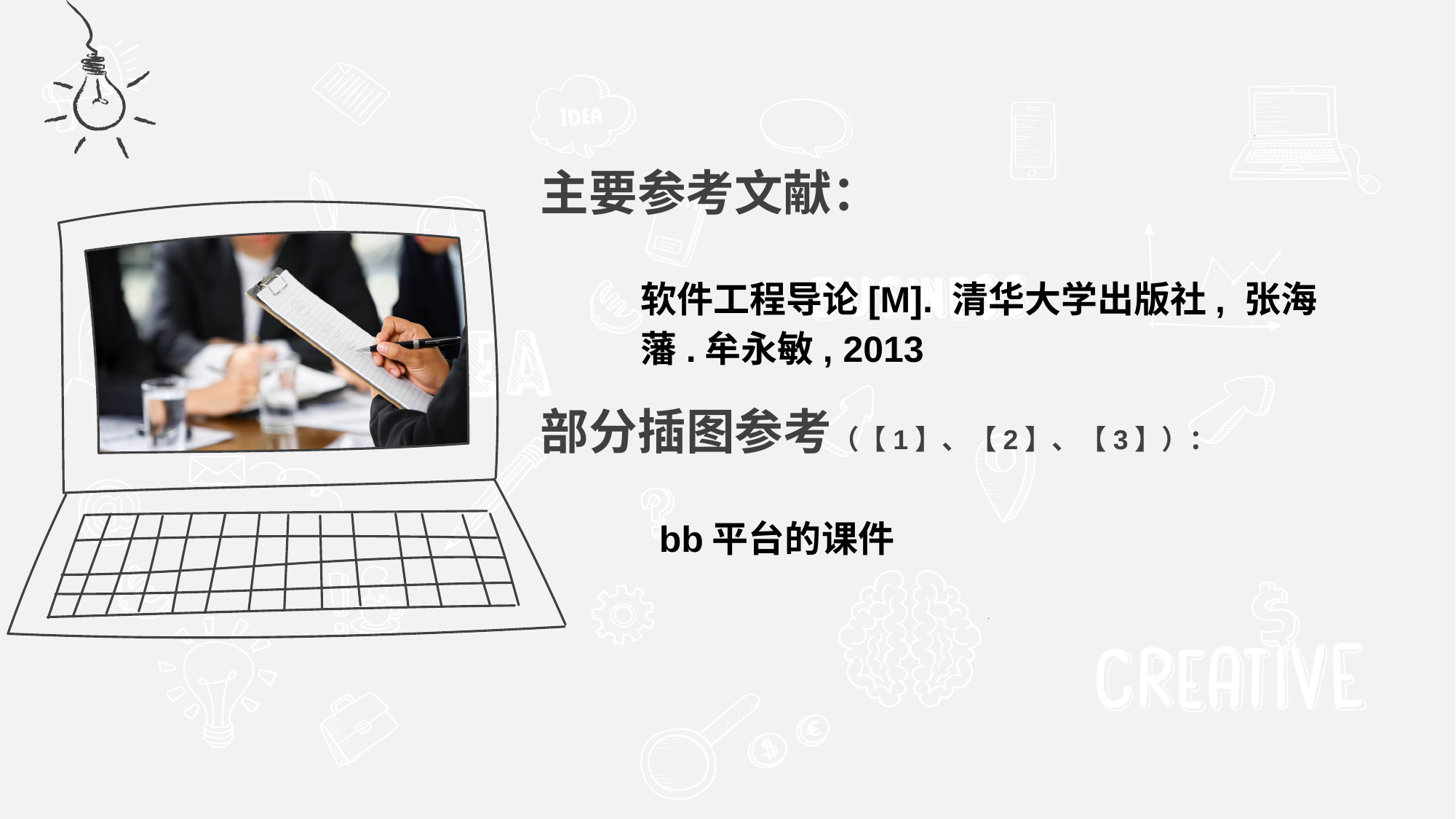

主要参考文献：

软件工程导论[M]. 清华大学出版社, 张海藩.牟永敏, 2013
部分插图参考（【1】、【2】、【3】）：
bb平台的课件
32